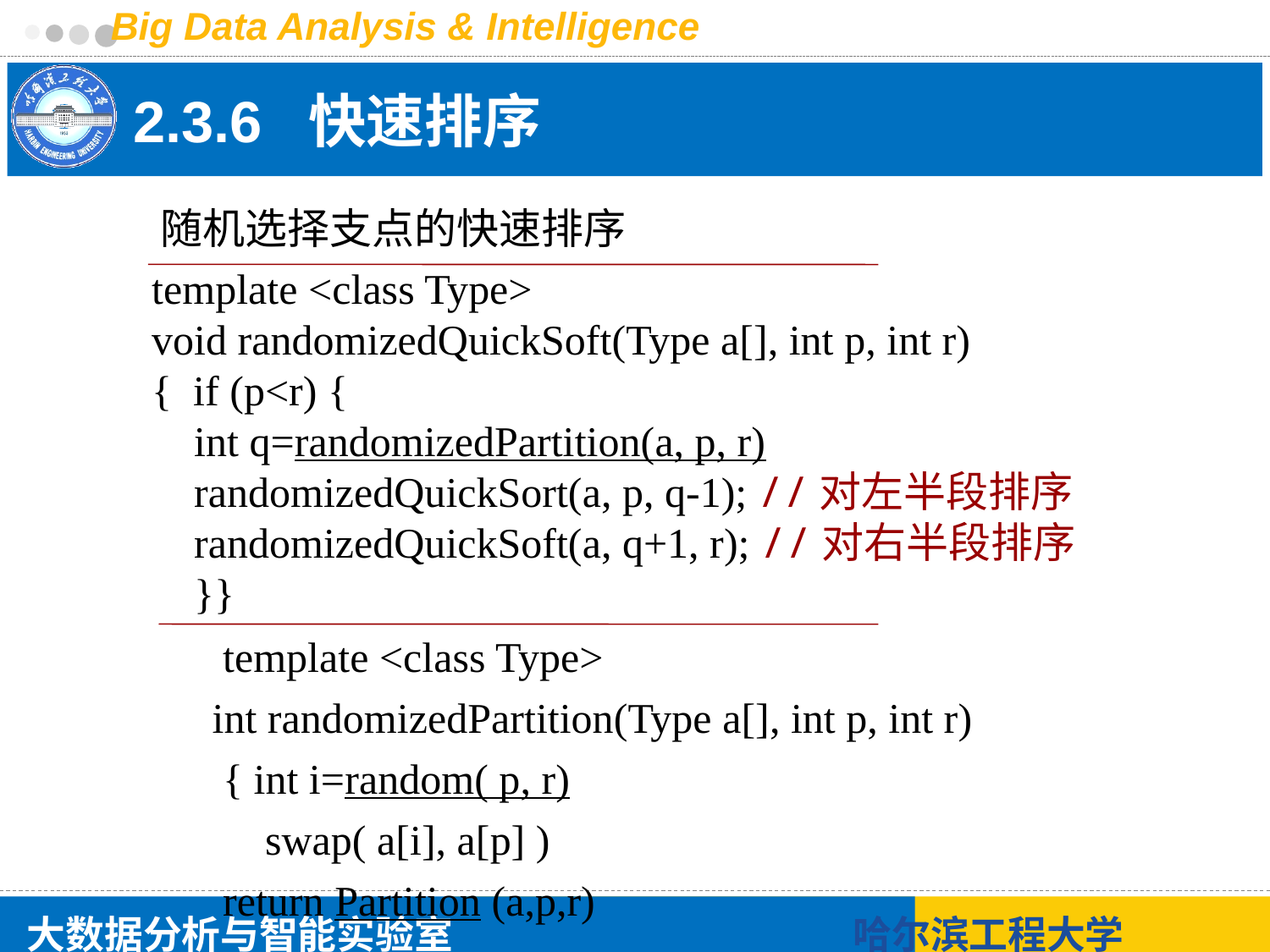

# 2.3.6  快速排序
随机选择支点的快速排序
    template <class Type>
    void randomizedQuickSoft(Type a[], int p, int r)
    {  if (p<r) {
        int q=randomizedPartition(a, p, r)
        randomizedQuickSort(a, p, q-1); //对左半段排序
        randomizedQuickSoft(a, q+1, r); //对右半段排序
        }}

    template <class Type>
   int randomizedPartition(Type a[], int p, int r)
    { int i=random( p, r)
        swap( a[i], a[p] )
    return Partition (a,p,r)